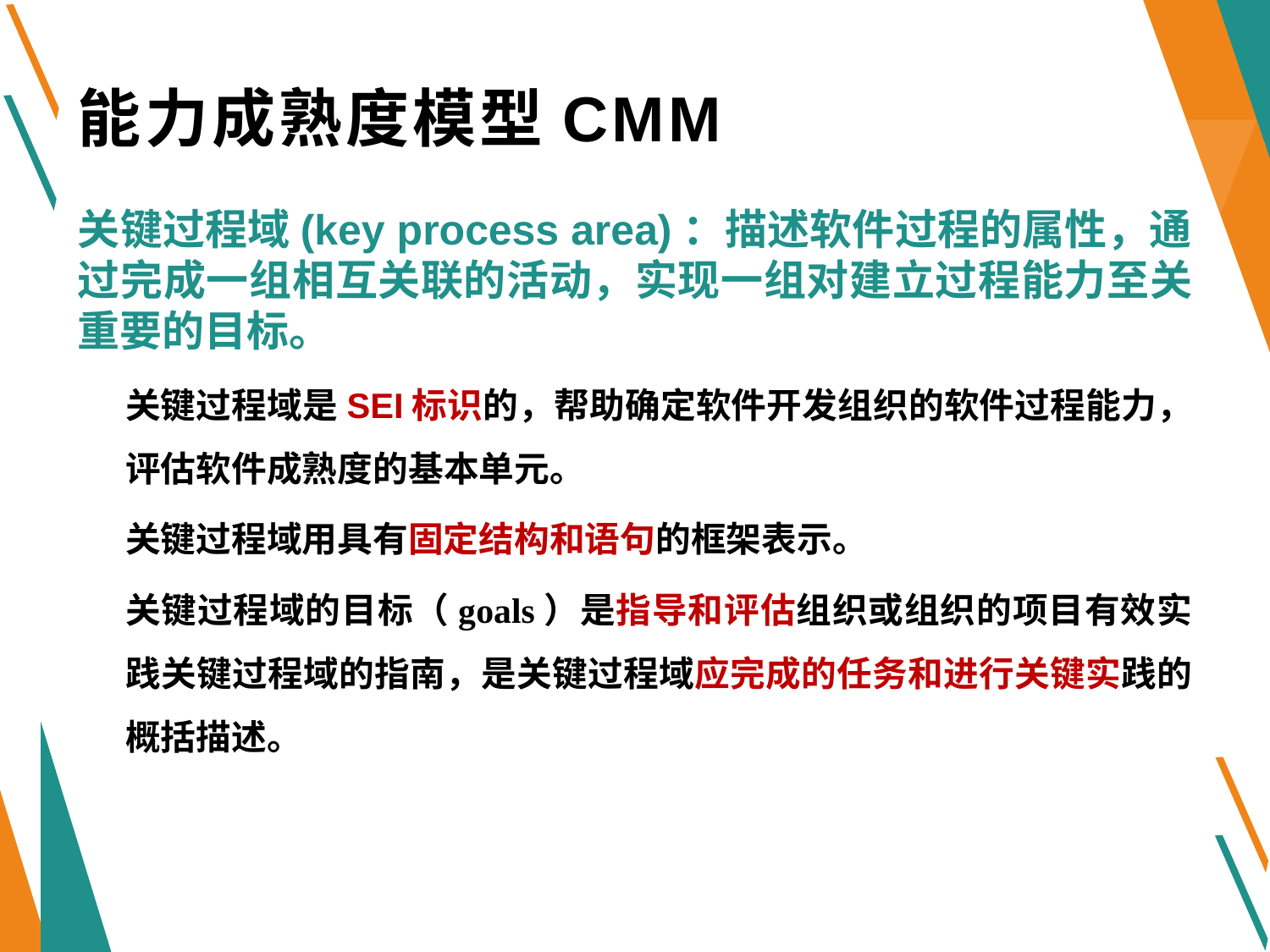

# 能力成熟度模型CMM
关键过程域(key process area)：描述软件过程的属性，通过完成一组相互关联的活动，实现一组对建立过程能力至关重要的目标。
关键过程域是SEI标识的，帮助确定软件开发组织的软件过程能力，评估软件成熟度的基本单元。
关键过程域用具有固定结构和语句的框架表示。
关键过程域的目标（goals）是指导和评估组织或组织的项目有效实践关键过程域的指南，是关键过程域应完成的任务和进行关键实践的概括描述。